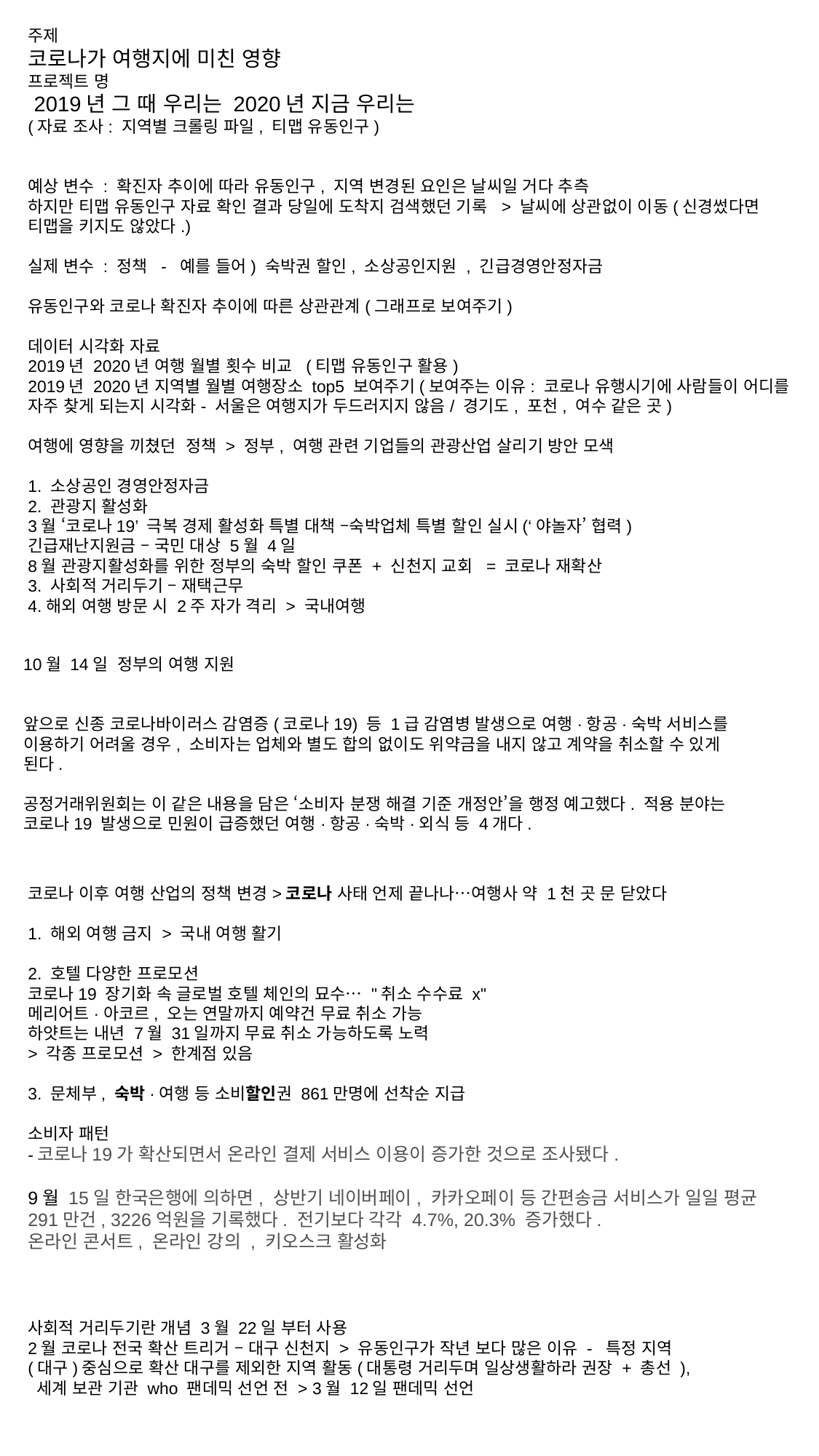

주제
코로나가 여행지에 미친 영향
프로젝트 명
 2019년 그 때 우리는 2020년 지금 우리는
(자료 조사: 지역별 크롤링 파일, 티맵 유동인구)

예상 변수 : 확진자 추이에 따라 유동인구, 지역 변경된 요인은 날씨일 거다 추측
하지만 티맵 유동인구 자료 확인 결과 당일에 도착지 검색했던 기록  > 날씨에 상관없이 이동(신경썼다면 티맵을 키지도 않았다.)

실제 변수 : 정책  -  예를 들어) 숙박권 할인, 소상공인지원 , 긴급경영안정자금

유동인구와 코로나 확진자 추이에 따른 상관관계(그래프로 보여주기)

데이터 시각화 자료
2019년 2020년 여행 월별 횟수 비교  (티맵 유동인구 활용)
2019년 2020년 지역별 월별 여행장소 top5 보여주기(보여주는 이유: 코로나 유행시기에 사람들이 어디를 자주 찾게 되는지 시각화- 서울은 여행지가 두드러지지 않음/ 경기도, 포천, 여수 같은 곳)

여행에 영향을 끼쳤던  정책 > 정부, 여행 관련 기업들의 관광산업 살리기 방안 모색

1. 소상공인 경영안정자금
2. 관광지 활성화
3월 ‘코로나19’ 극복 경제 활성화 특별 대책 –숙박업체 특별 할인 실시(‘야놀자’ 협력)
긴급재난지원금 – 국민 대상 5월 4일
8월 관광지활성화를 위한 정부의 숙박 할인 쿠폰 + 신천지 교회  = 코로나 재확산
3. 사회적 거리두기 – 재택근무
4.해외 여행 방문 시 2주 자가 격리 > 국내여행
10월 14일  정부의 여행 지원

앞으로 신종 코로나바이러스 감염증(코로나19) 등 1급 감염병 발생으로 여행·항공·숙박 서비스를 이용하기 어려울 경우, 소비자는 업체와 별도 합의 없이도 위약금을 내지 않고 계약을 취소할 수 있게 된다.
공정거래위원회는 이 같은 내용을 담은 ‘소비자 분쟁 해결 기준 개정안’을 행정 예고했다. 적용 분야는 코로나19 발생으로 민원이 급증했던 여행·항공·숙박·외식 등 4개다.
코로나 이후 여행 산업의 정책 변경>코로나 사태 언제 끝나나…여행사 약 1천 곳 문 닫았다

해외 여행 금지 > 국내 여행 활기

2. 호텔 다양한 프로모션
코로나19 장기화 속 글로벌 호텔 체인의 묘수… "취소 수수료 x"
메리어트·아코르, 오는 연말까지 예약건 무료 취소 가능
하얏트는 내년 7월 31일까지 무료 취소 가능하도록 노력
> 각종 프로모션 > 한계점 있음

3. 문체부, 숙박·여행 등 소비할인권 861만명에 선착순 지급

소비자 패턴
-코로나19가 확산되면서 온라인 결제 서비스 이용이 증가한 것으로 조사됐다.
9월 15일 한국은행에 의하면, 상반기 네이버페이, 카카오페이 등 간편송금 서비스가 일일 평균 291만건, 3226억원을 기록했다. 전기보다 각각 4.7%, 20.3% 증가했다.
온라인 콘서트, 온라인 강의 , 키오스크 활성화
사회적 거리두기란 개념 3월 22일 부터 사용
2월 코로나 전국 확산 트리거 – 대구 신천지 > 유동인구가 작년 보다 많은 이유 -  특정 지역(대구)중심으로 확산 대구를 제외한 지역 활동(대통령 거리두며 일상생활하라 권장 + 총선 ),  세계 보관 기관 who 팬데믹 선언 전 > 3월 12일 팬데믹 선언